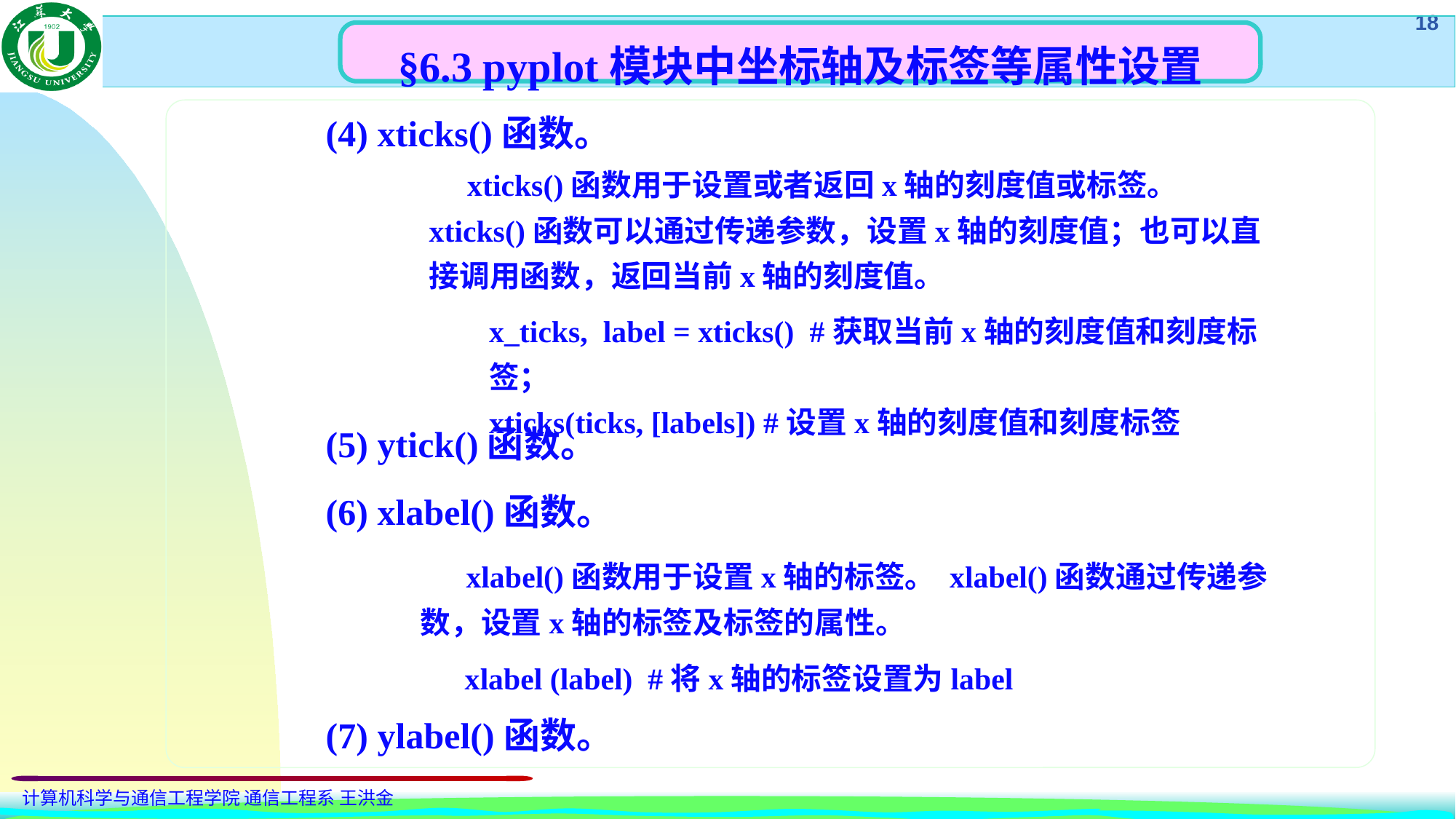

§6.3 pyplot模块中坐标轴及标签等属性设置
(4) xticks()函数。
     xticks()函数用于设置或者返回x轴的刻度值或标签。 xticks()函数可以通过传递参数，设置x轴的刻度值；也可以直接调用函数，返回当前x轴的刻度值。
x_ticks,  label = xticks()  #获取当前x轴的刻度值和刻度标签；
xticks(ticks, [labels]) #设置x轴的刻度值和刻度标签
(5) ytick()函数。
(6) xlabel()函数。
      xlabel()函数用于设置x轴的标签。 xlabel()函数通过传递参数，设置x轴的标签及标签的属性。
xlabel (label)  #将x轴的标签设置为label
(7) ylabel()函数。